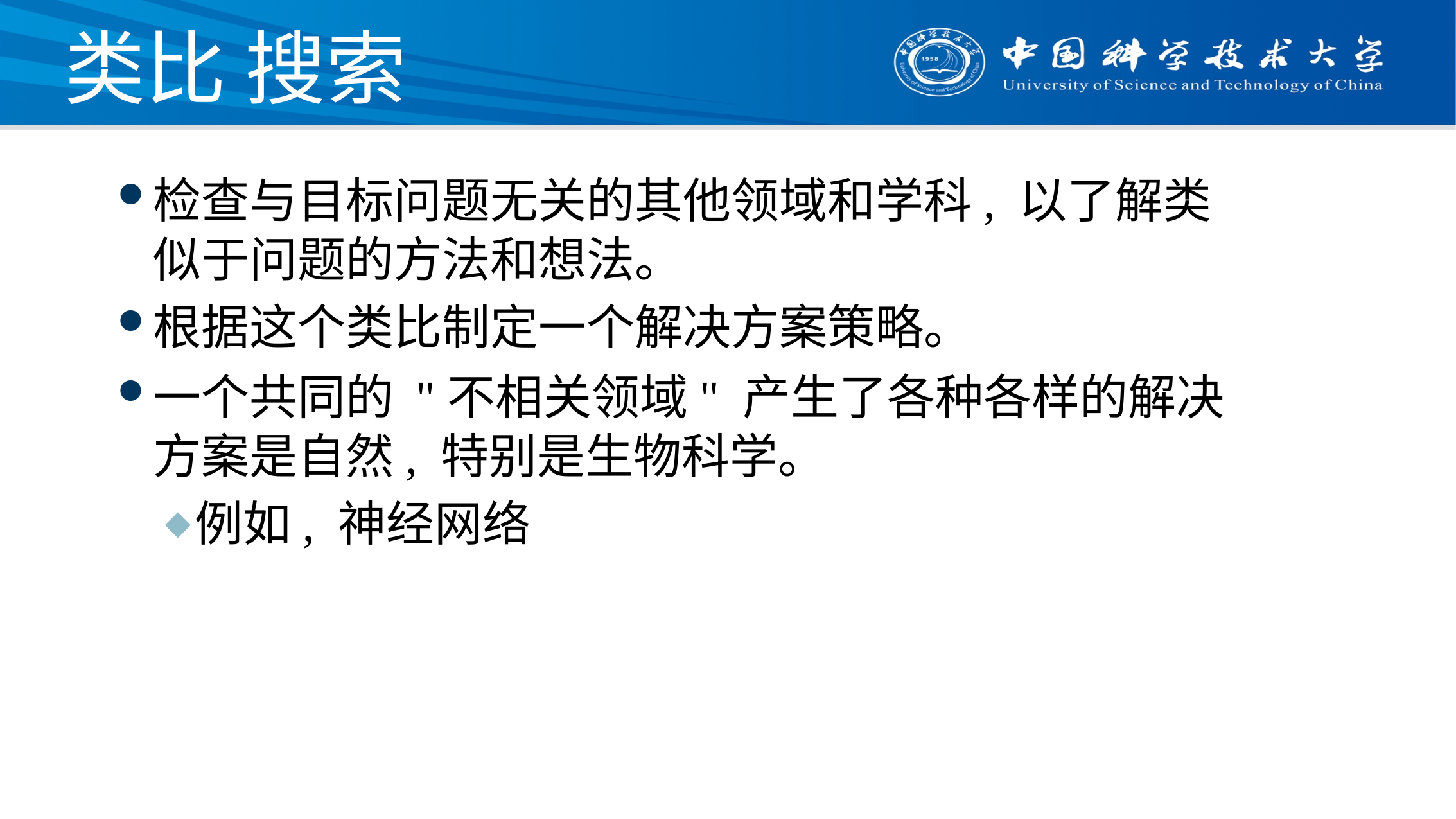

# 类比 搜索
检查与目标问题无关的其他领域和学科, 以了解类似于问题的方法和想法。
根据这个类比制定一个解决方案策略。
一个共同的 "不相关领域" 产生了各种各样的解决方案是自然, 特别是生物科学。
例如, 神经网络